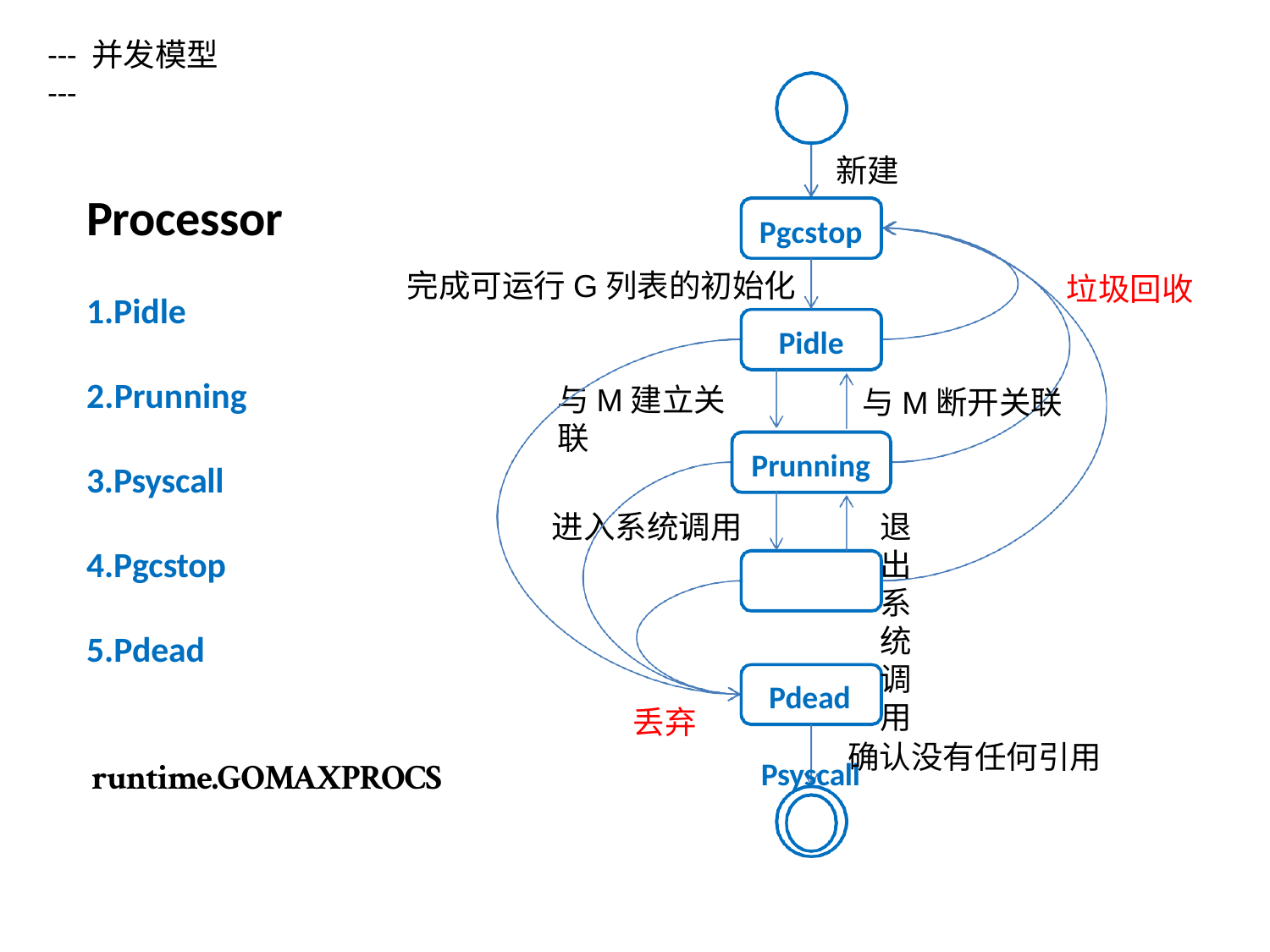

--- 并发模型 ---

新建
Pgcstop
完成可运行G列表的初始化
Pidle
垃圾回收
与M建立关联
与M断开关联
Prunning
退出系统调用
Psyscall
进入系统调用
Pdead
确认没有任何引用
丢弃
Processor
1.Pidle
2.Prunning
3.Psyscall
4.Pgcstop
5.Pdead
runtime.GOMAXPROCS